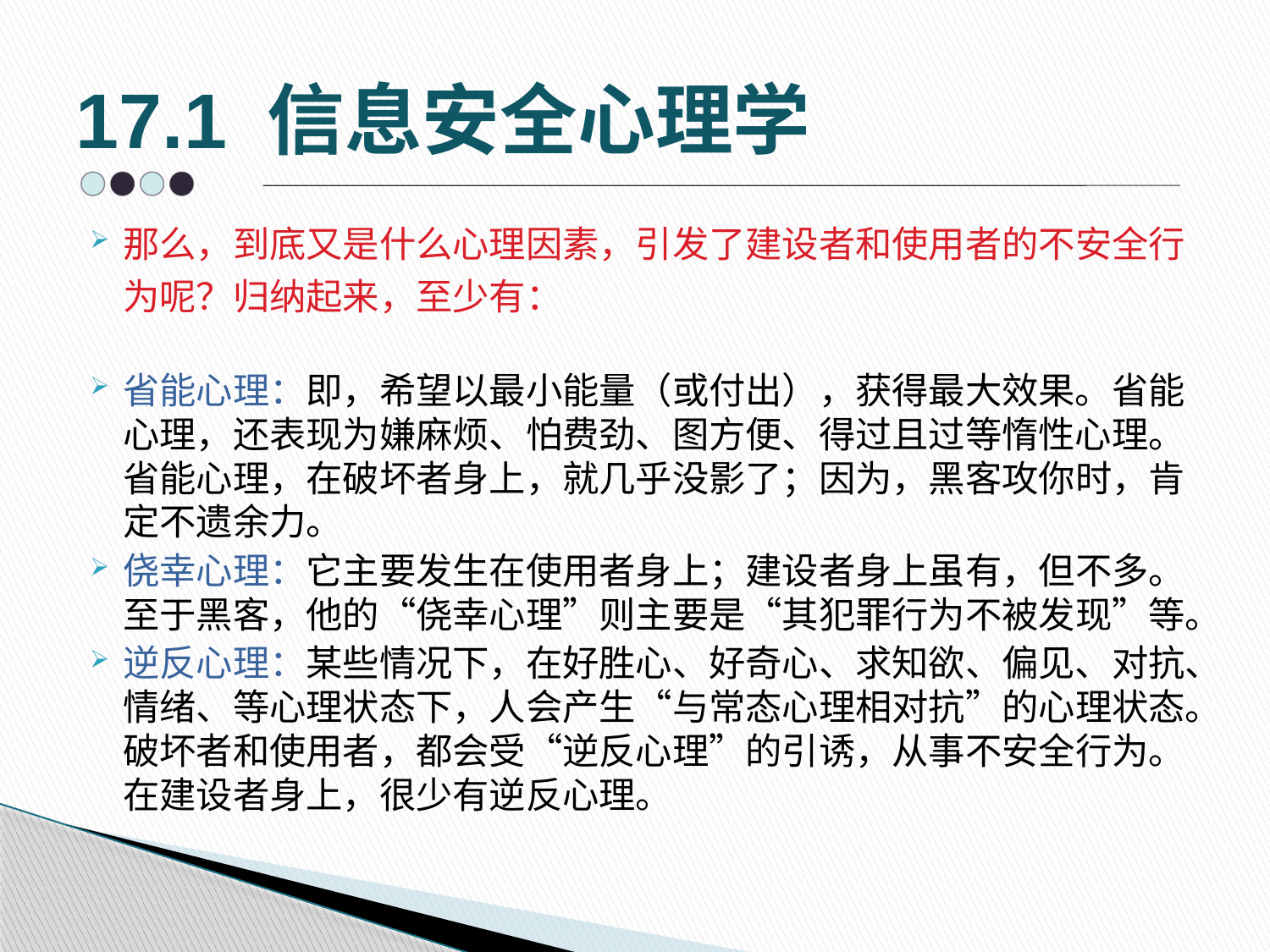

# 17.1 信息安全心理学

那么，到底又是什么心理因素，引发了建设者和使用者的不安全行为呢？归纳起来，至少有：

省能心理：即，希望以最小能量（或付出），获得最大效果。省能心理，还表现为嫌麻烦、怕费劲、图方便、得过且过等惰性心理。省能心理，在破坏者身上，就几乎没影了；因为，黑客攻你时，肯定不遗余力。
侥幸心理：它主要发生在使用者身上；建设者身上虽有，但不多。至于黑客，他的“侥幸心理”则主要是“其犯罪行为不被发现”等。
逆反心理：某些情况下，在好胜心、好奇心、求知欲、偏见、对抗、情绪、等心理状态下，人会产生“与常态心理相对抗”的心理状态。破坏者和使用者，都会受“逆反心理”的引诱，从事不安全行为。在建设者身上，很少有逆反心理。